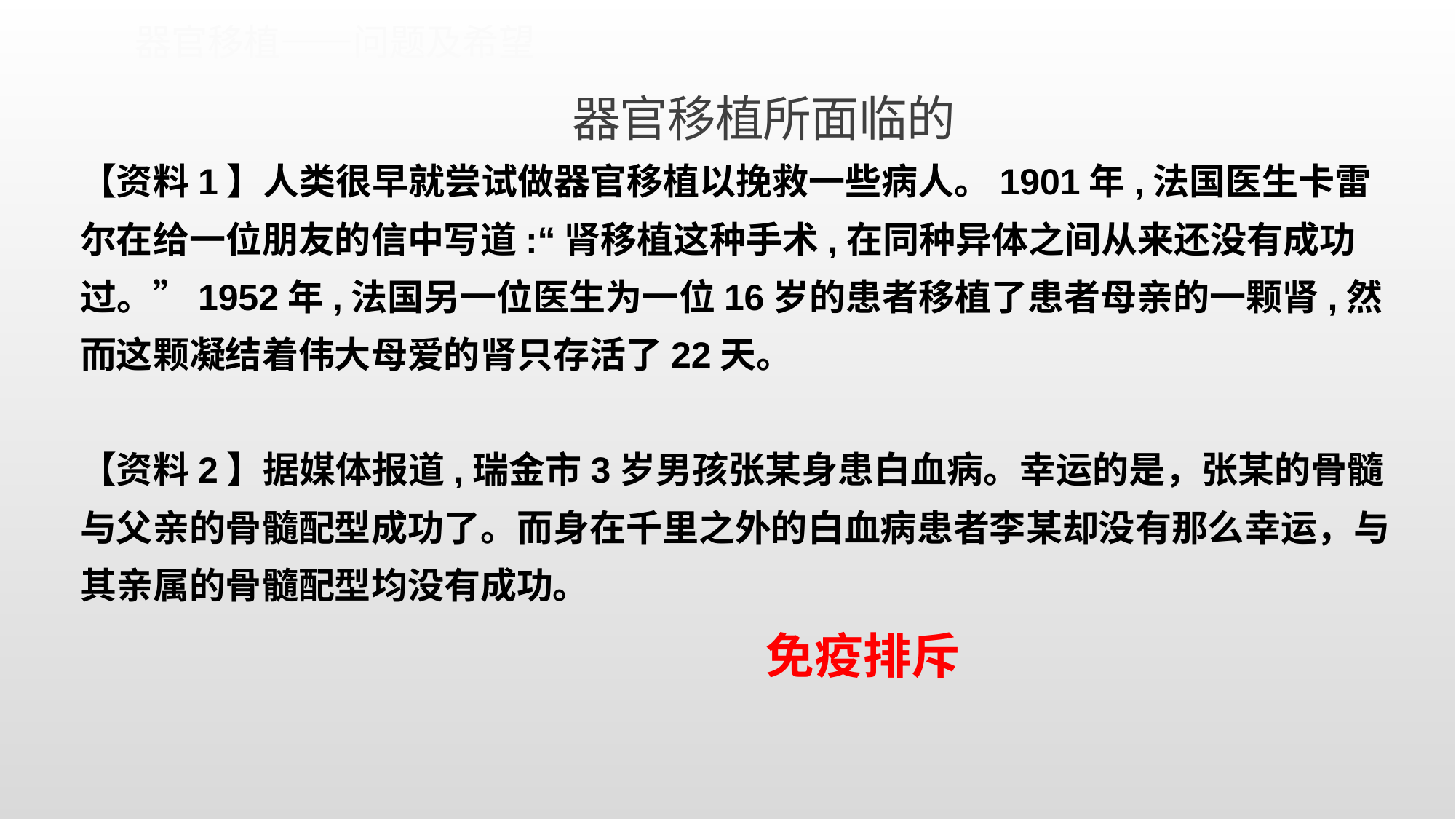

器官移植——问题及希望
器官移植所面临的
【资料1】人类很早就尝试做器官移植以挽救一些病人。1901年,法国医生卡雷尔在给一位朋友的信中写道:“肾移植这种手术,在同种异体之间从来还没有成功过。”1952年,法国另一位医生为一位16岁的患者移植了患者母亲的一颗肾,然而这颗凝结着伟大母爱的肾只存活了22天。

【资料2】据媒体报道,瑞金市3岁男孩张某身患白血病。幸运的是，张某的骨髓与父亲的骨髓配型成功了。而身在千里之外的白血病患者李某却没有那么幸运，与其亲属的骨髓配型均没有成功。
免疫排斥